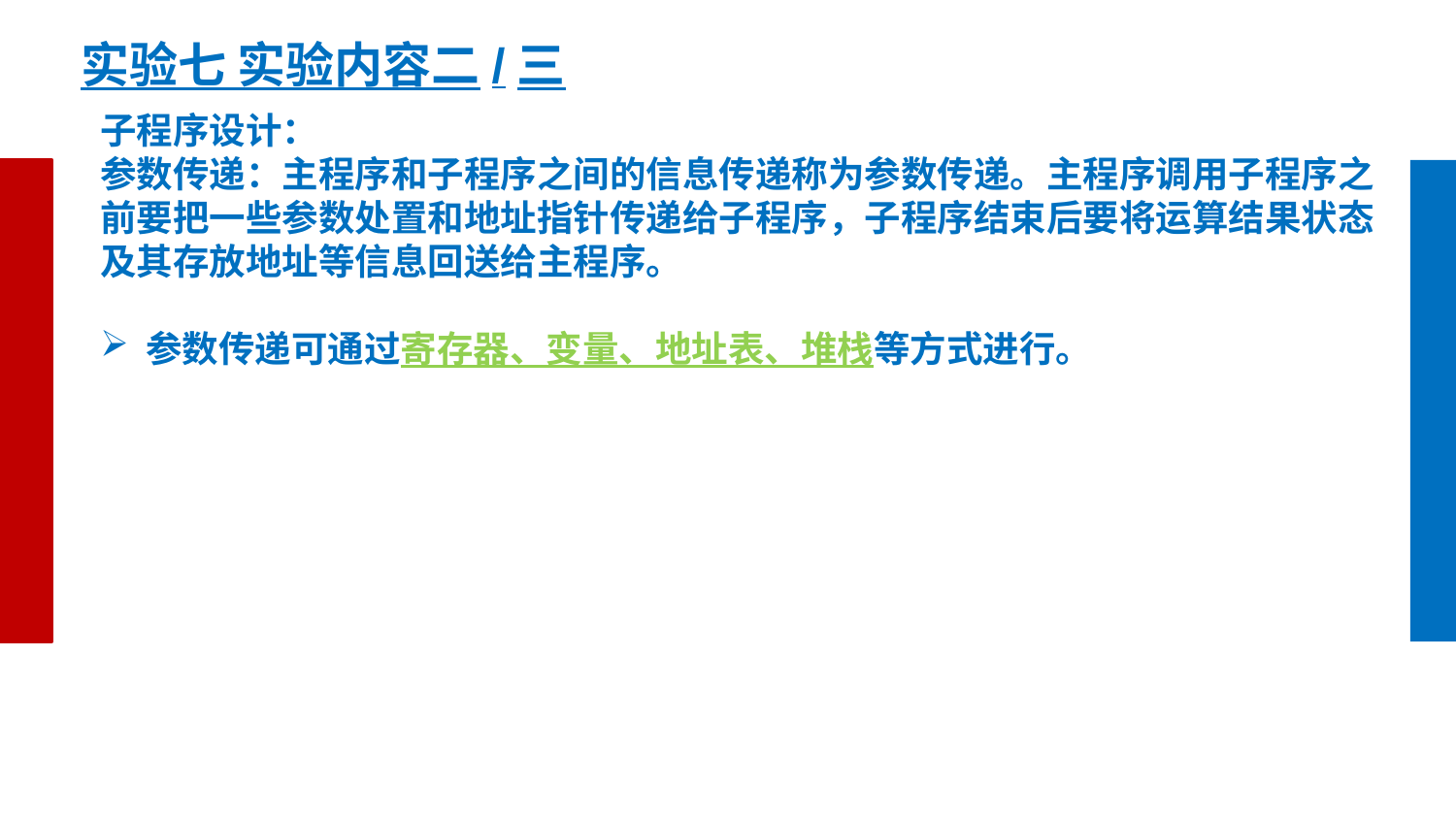

实验七 实验内容二/三
子程序设计：
参数传递：主程序和子程序之间的信息传递称为参数传递。主程序调用子程序之前要把一些参数处置和地址指针传递给子程序，子程序结束后要将运算结果状态及其存放地址等信息回送给主程序。

参数传递可通过寄存器、变量、地址表、堆栈等方式进行。